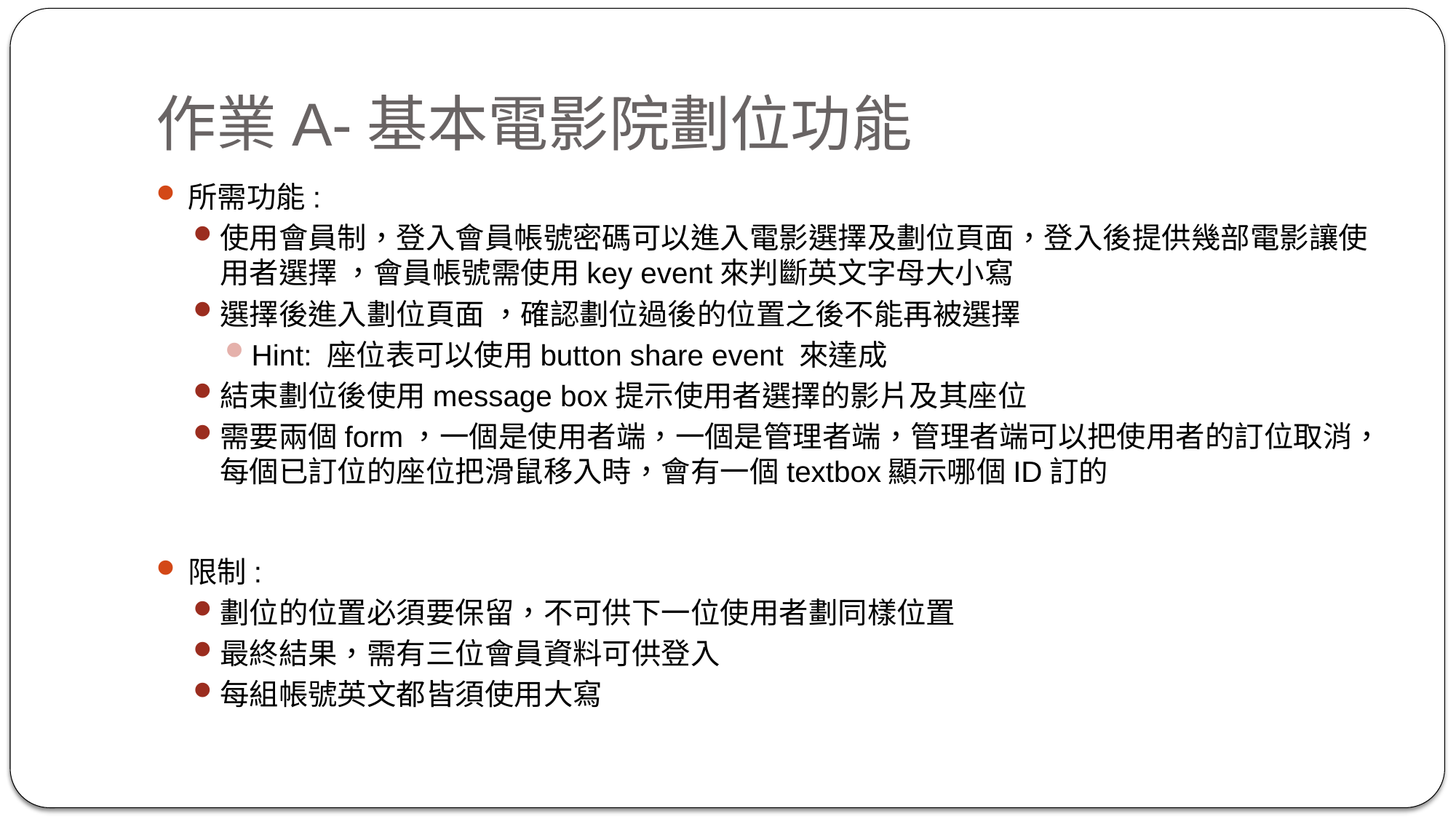

# 作業A-基本電影院劃位功能
所需功能:
使用會員制，登入會員帳號密碼可以進入電影選擇及劃位頁面，登入後提供幾部電影讓使用者選擇 ，會員帳號需使用key event來判斷英文字母大小寫
選擇後進入劃位頁面 ，確認劃位過後的位置之後不能再被選擇
Hint: 座位表可以使用button share event 來達成
結束劃位後使用message box提示使用者選擇的影片及其座位
需要兩個form，一個是使用者端，一個是管理者端，管理者端可以把使用者的訂位取消，每個已訂位的座位把滑鼠移入時，會有一個textbox顯示哪個ID訂的

限制:
劃位的位置必須要保留，不可供下一位使用者劃同樣位置
最終結果，需有三位會員資料可供登入
每組帳號英文都皆須使用大寫